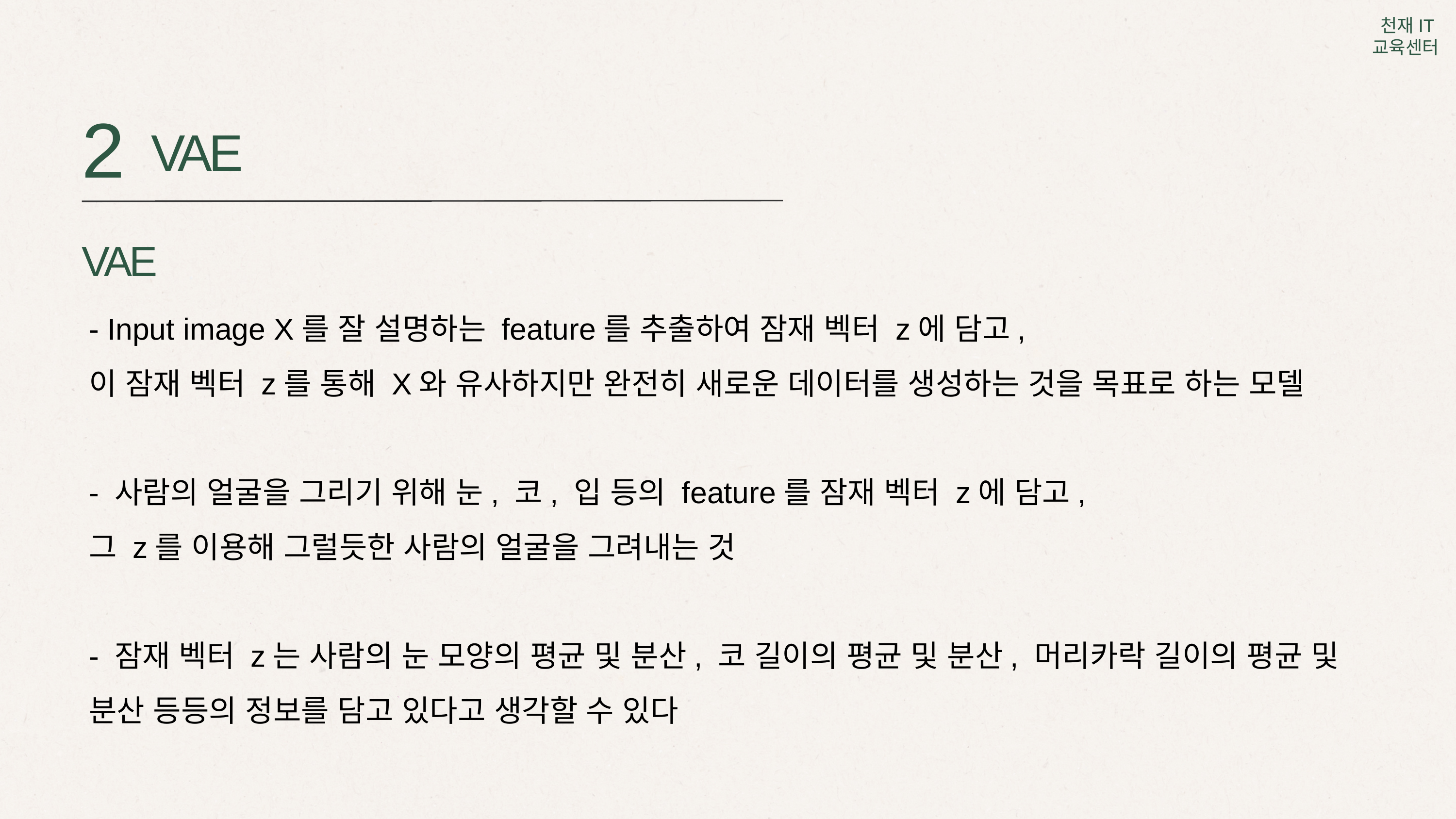

2
VAE

VAE
- Input image X를 잘 설명하는 feature를 추출하여 잠재 벡터 z에 담고,
이 잠재 벡터 z를 통해 X와 유사하지만 완전히 새로운 데이터를 생성하는 것을 목표로 하는 모델

- 사람의 얼굴을 그리기 위해 눈, 코, 입 등의 feature를 잠재 벡터 z에 담고,
그 z를 이용해 그럴듯한 사람의 얼굴을 그려내는 것

- 잠재 벡터 z는 사람의 눈 모양의 평균 및 분산, 코 길이의 평균 및 분산, 머리카락 길이의 평균 및 분산 등등의 정보를 담고 있다고 생각할 수 있다